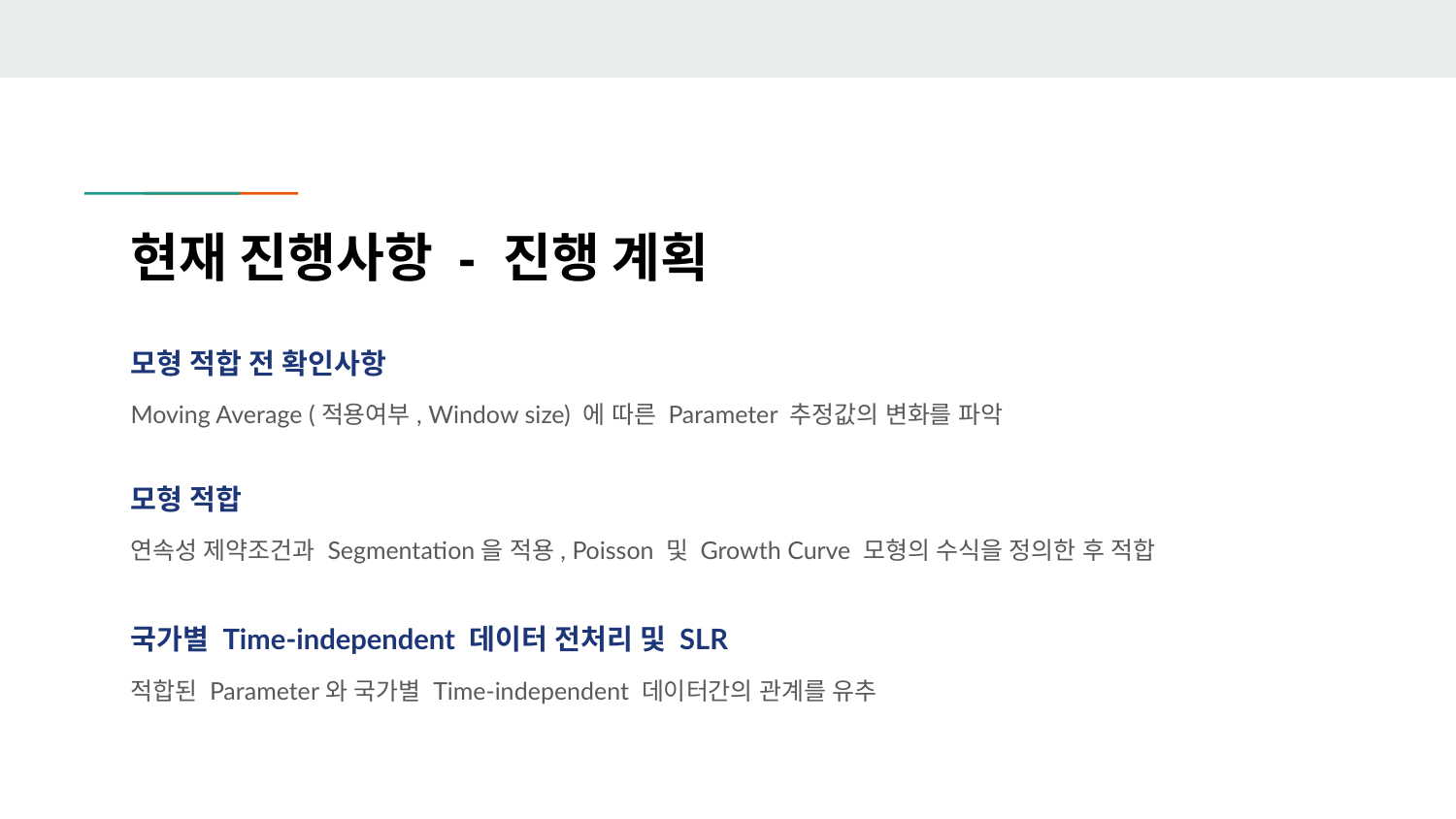

# 현재 진행사항 - 진행 계획
모형 적합 전 확인사항
Moving Average (적용여부, Window size) 에 따른 Parameter 추정값의 변화를 파악

모형 적합
연속성 제약조건과 Segmentation을 적용, Poisson 및 Growth Curve 모형의 수식을 정의한 후 적합

국가별 Time-independent 데이터 전처리 및 SLR
적합된 Parameter와 국가별 Time-independent 데이터간의 관계를 유추